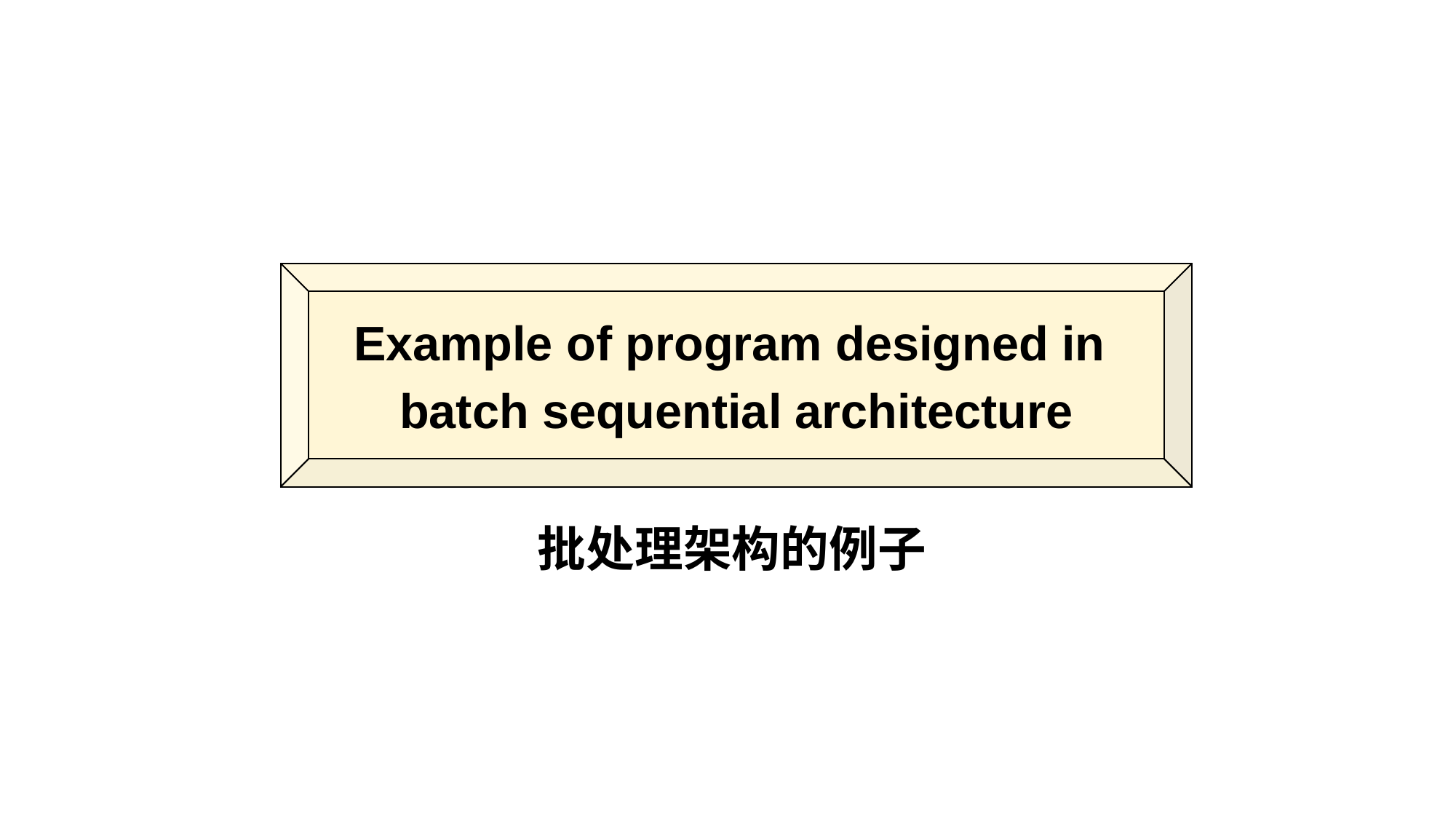

Example of program designed in
batch sequential architecture
批处理架构的例子